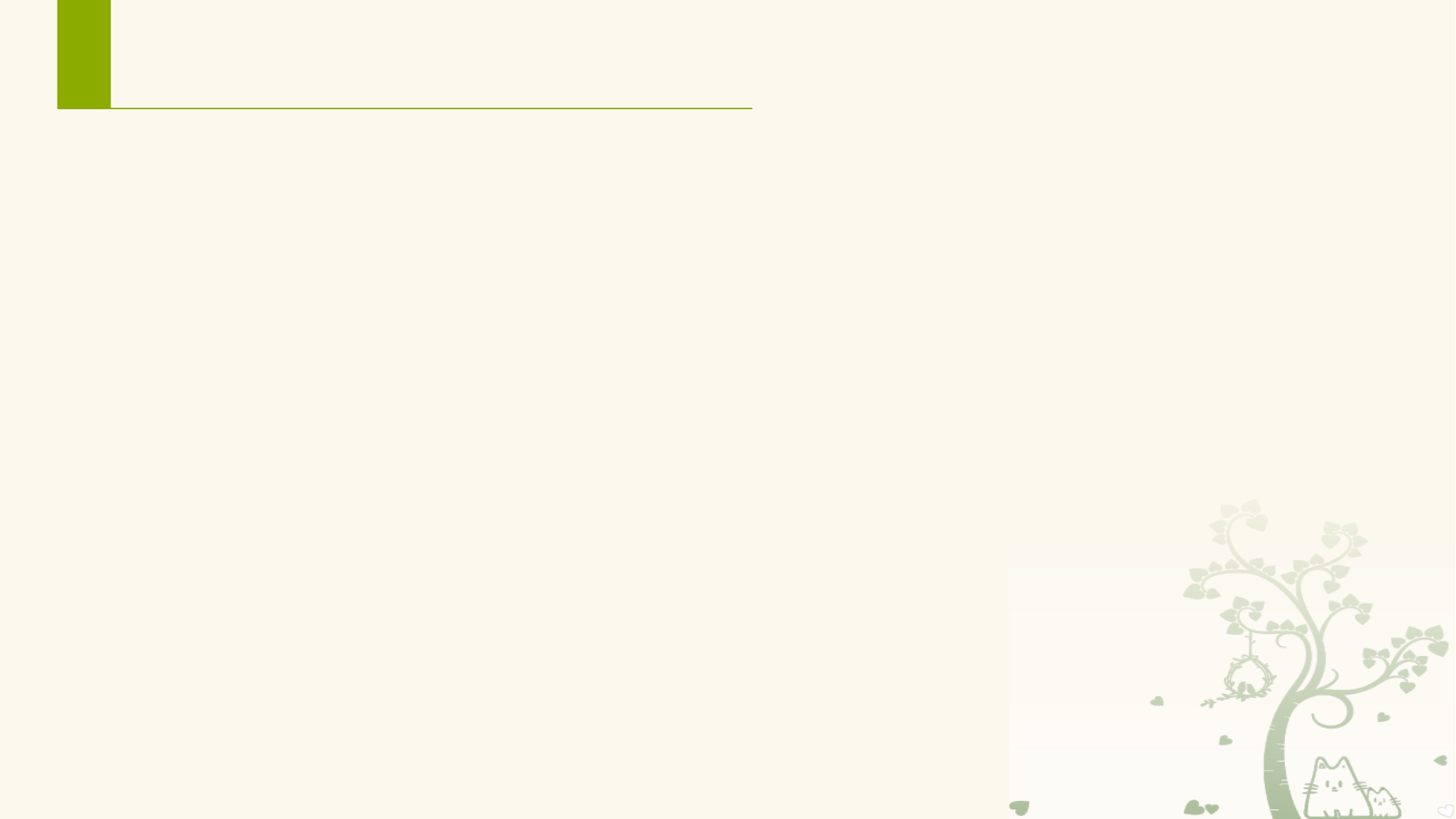

# 两种Service的选择
把要在应用程序被关闭后仍然需要执行的操作实现为一个启动式的Service
将一些执行特定功能、执行周期短或在应用程序关闭后要停止的操作实现为绑定式的Service
实际开发中，在一个长期执行的、启动式的Service中多次绑定并解绑多个绑定式的Service
以后台文件下载为例
实现一个启动式的Service来完成后台文件下载的整个过程，一直存在于用户手机中，定期去服务器查找下载的内容，如果有，绑定一个Service，下载完成后解绑这个Service
后期作业：定期检查版本更新！！